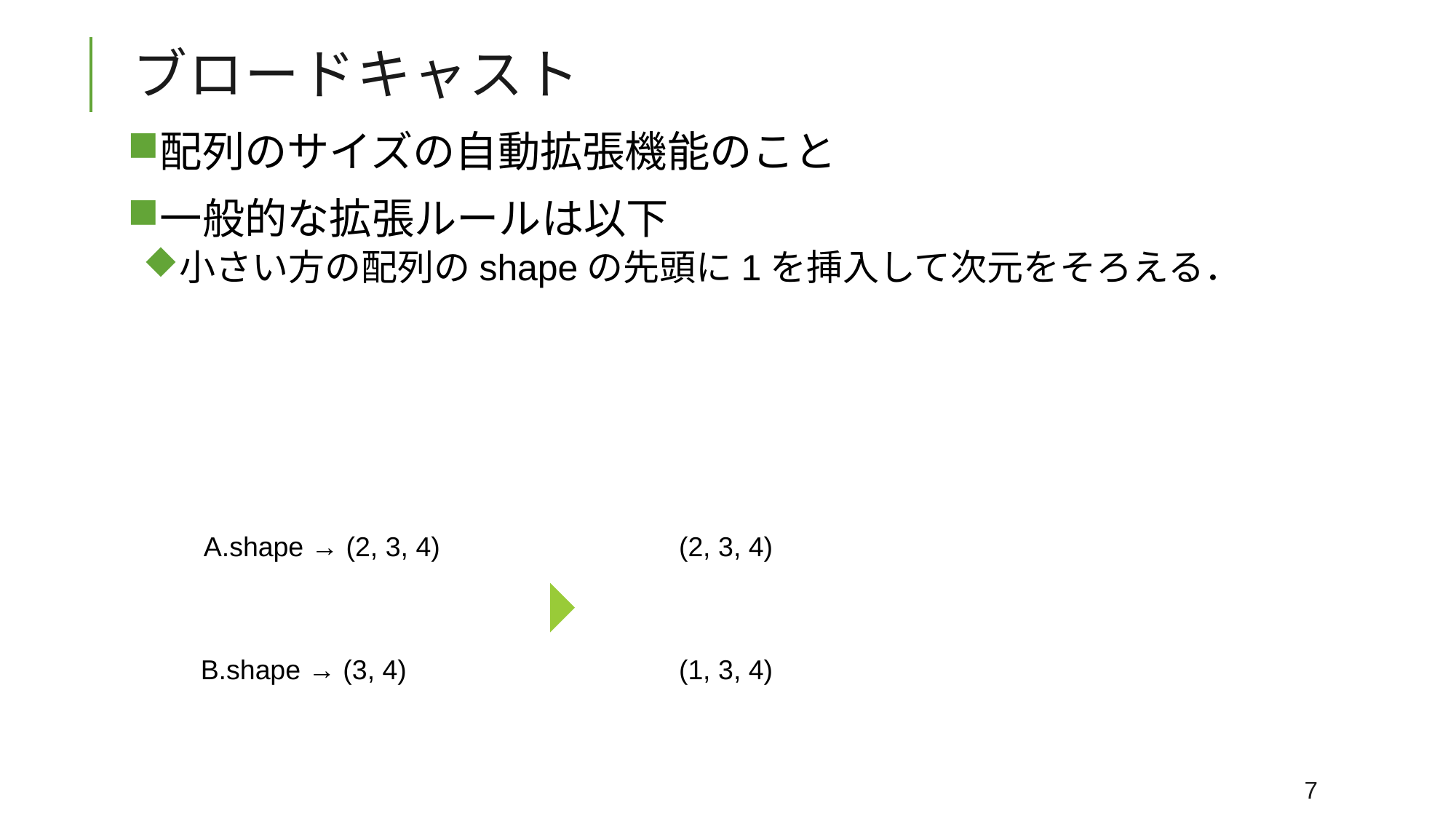

# ブロードキャスト
配列のサイズの自動拡張機能のこと
一般的な拡張ルールは以下
小さい方の配列のshapeの先頭に1を挿入して次元をそろえる．
A.shape → (2, 3, 4)
(2, 3, 4)

B.shape → (3, 4)
(1, 3, 4)
7